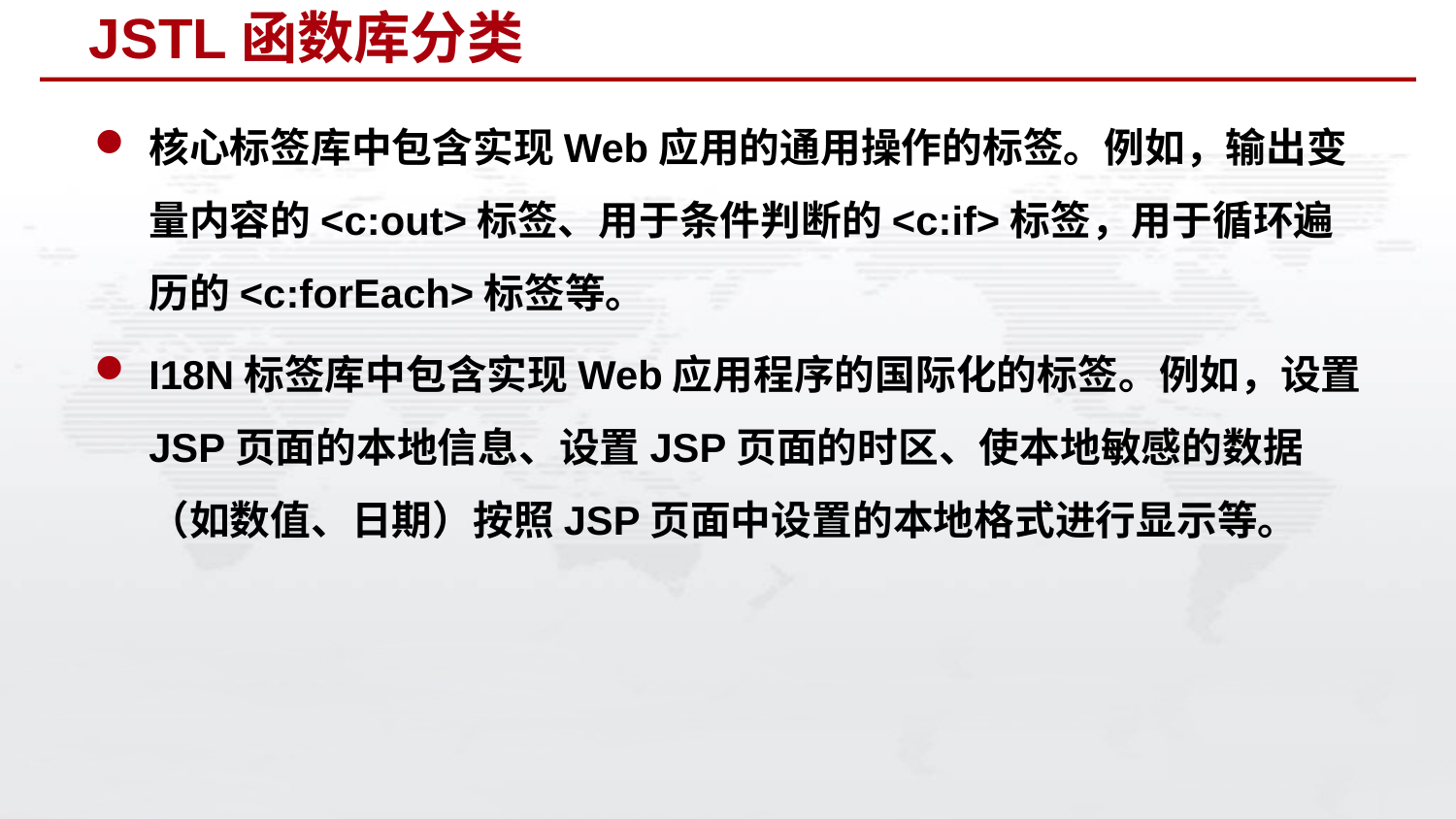

# JSTL函数库分类
核心标签库中包含实现Web应用的通用操作的标签。例如，输出变量内容的<c:out>标签、用于条件判断的<c:if>标签，用于循环遍历的<c:forEach>标签等。
I18N标签库中包含实现Web应用程序的国际化的标签。例如，设置JSP页面的本地信息、设置JSP页面的时区、使本地敏感的数据（如数值、日期）按照JSP页面中设置的本地格式进行显示等。